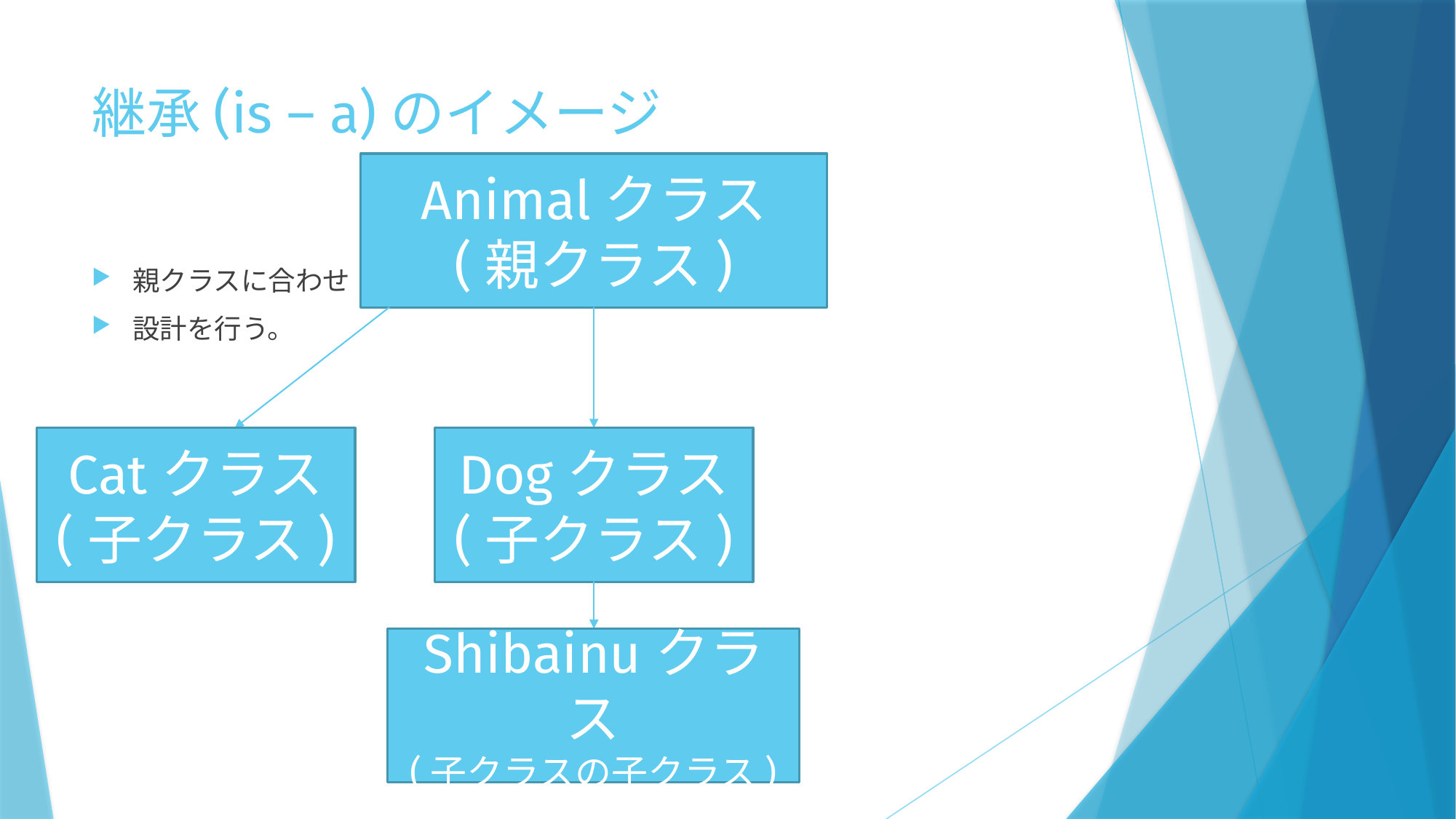

# 継承(is – a)のイメージ
Animalクラス
(親クラス)
親クラスに合わせ
設計を行う。
Catクラス
(子クラス)
Dogクラス
(子クラス)
Shibainuクラス
(子クラスの子クラス)